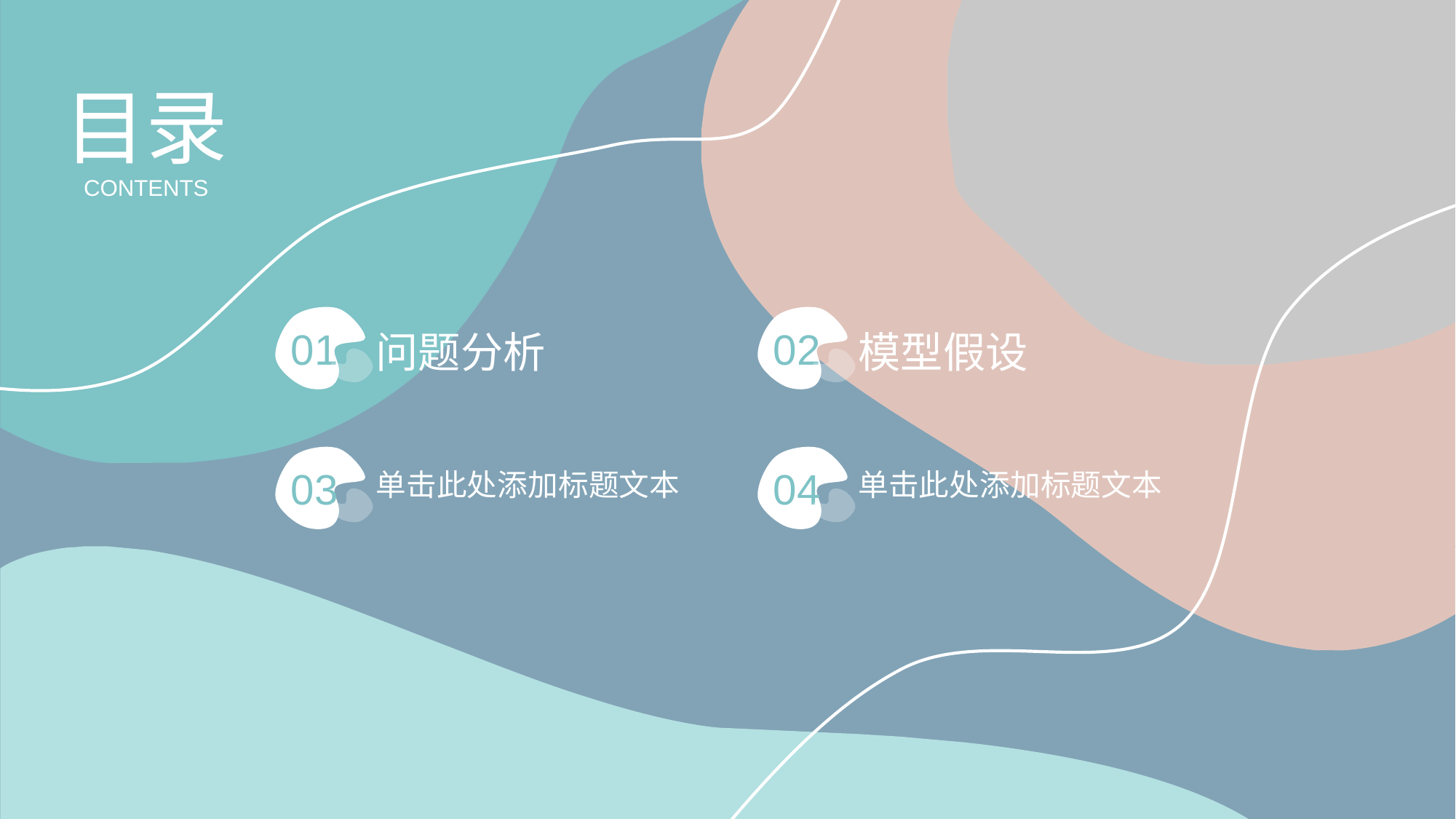

51PPT模板网   www.51pp tmoban.com

目录
https://www.ypppt.com/
CONTENTS

01
问题分析

02
模型假设

03
单击此处添加标题文本

04
单击此处添加标题文本